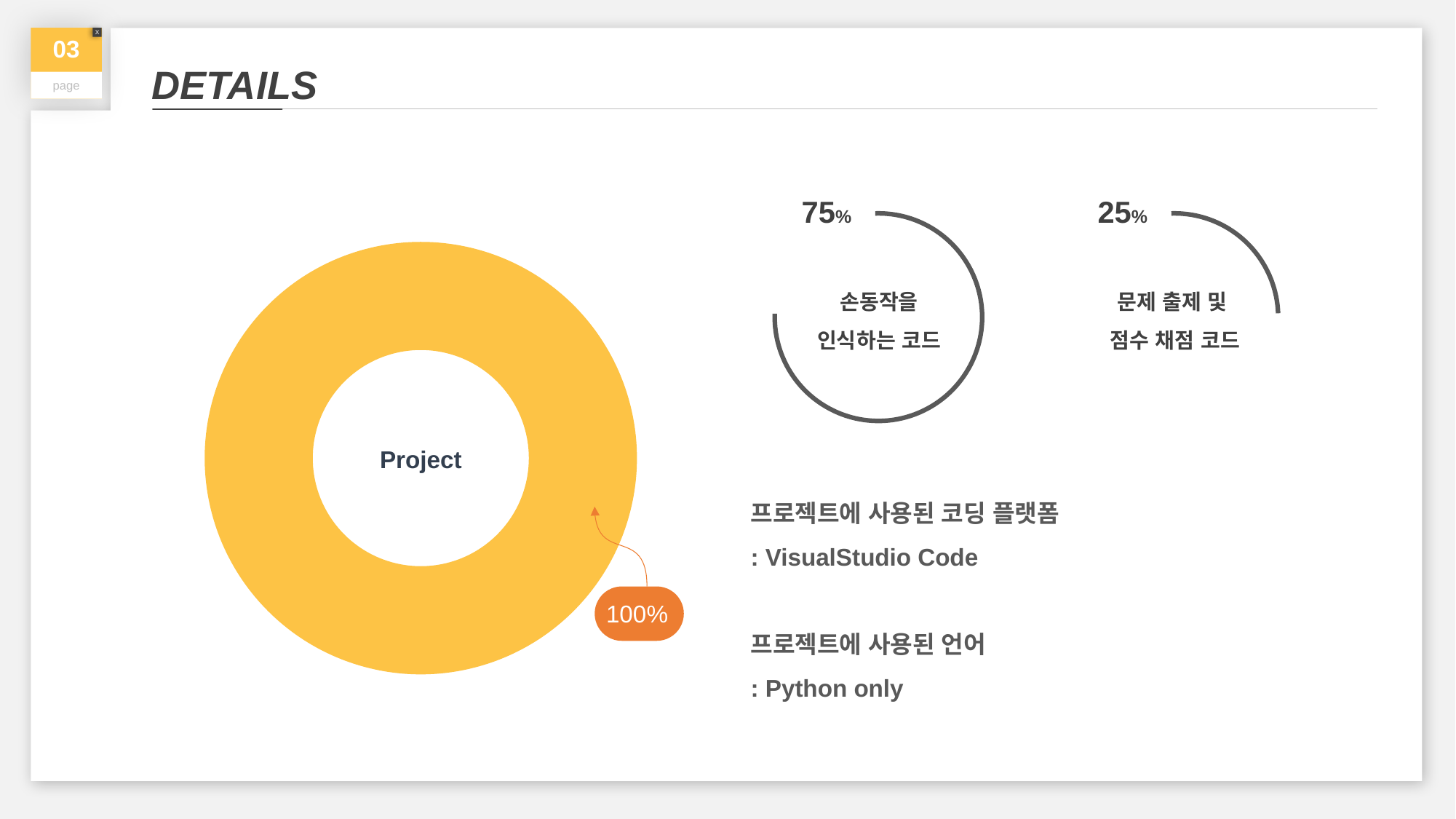

03
page
X
DETAILS
75%
25%

### Chart

| Category | 판매 |
|---|---|
| Python | 1.0 |

손동작을 인식하는 코드
문제 출제 및
점수 채점 코드
Project
프로젝트에 사용된 코딩 플랫폼
: VisualStudio Code

프로젝트에 사용된 언어
: Python only

100%